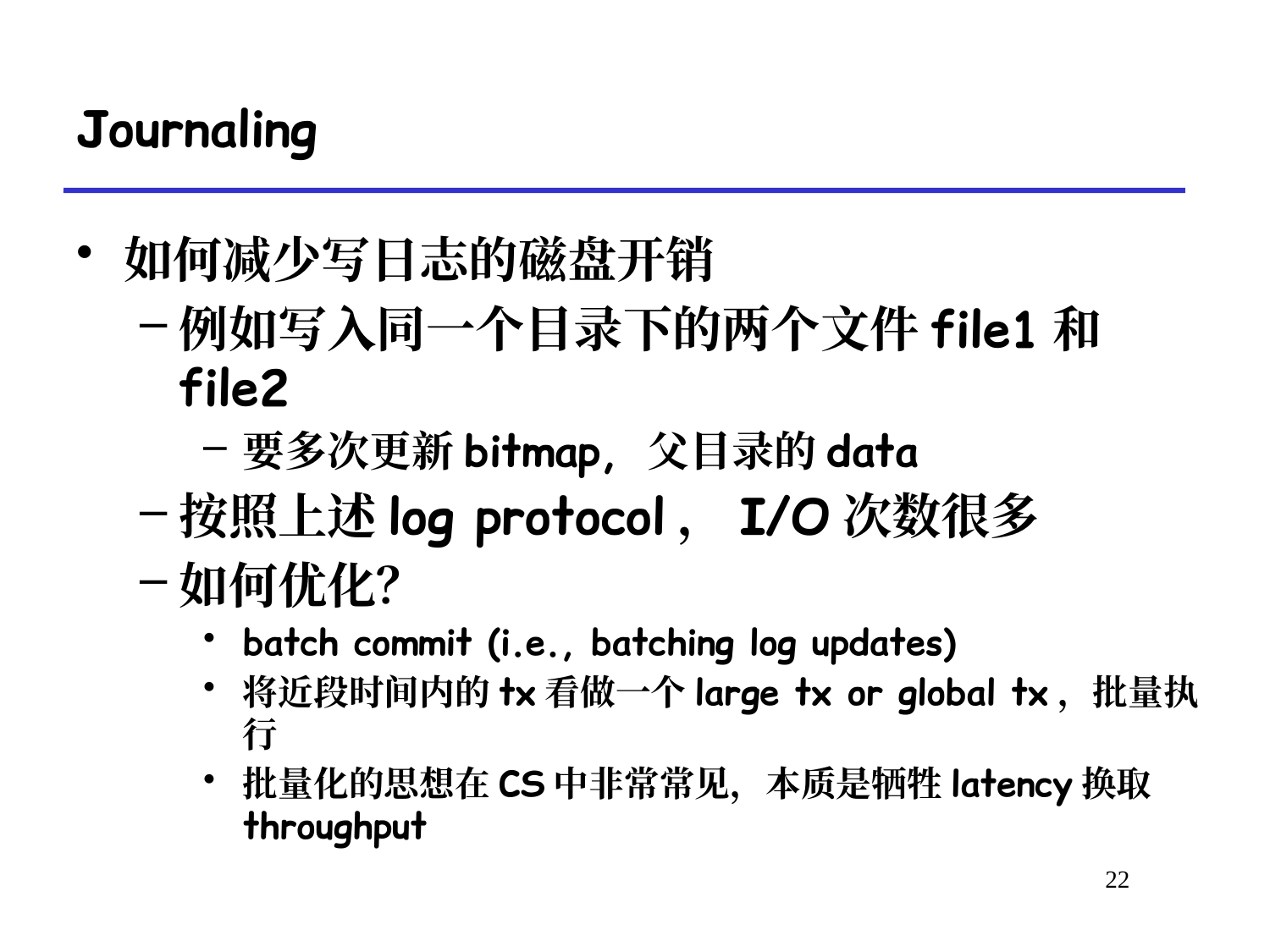

# Journaling
如何减少写日志的磁盘开销
例如写入同一个目录下的两个文件file1和file2
要多次更新bitmap, 父目录的data
按照上述log protocol，I/O次数很多
如何优化？
batch commit (i.e., batching log updates)
将近段时间内的tx看做一个large tx or global tx，批量执行
批量化的思想在CS中非常常见，本质是牺牲latency换取throughput

22